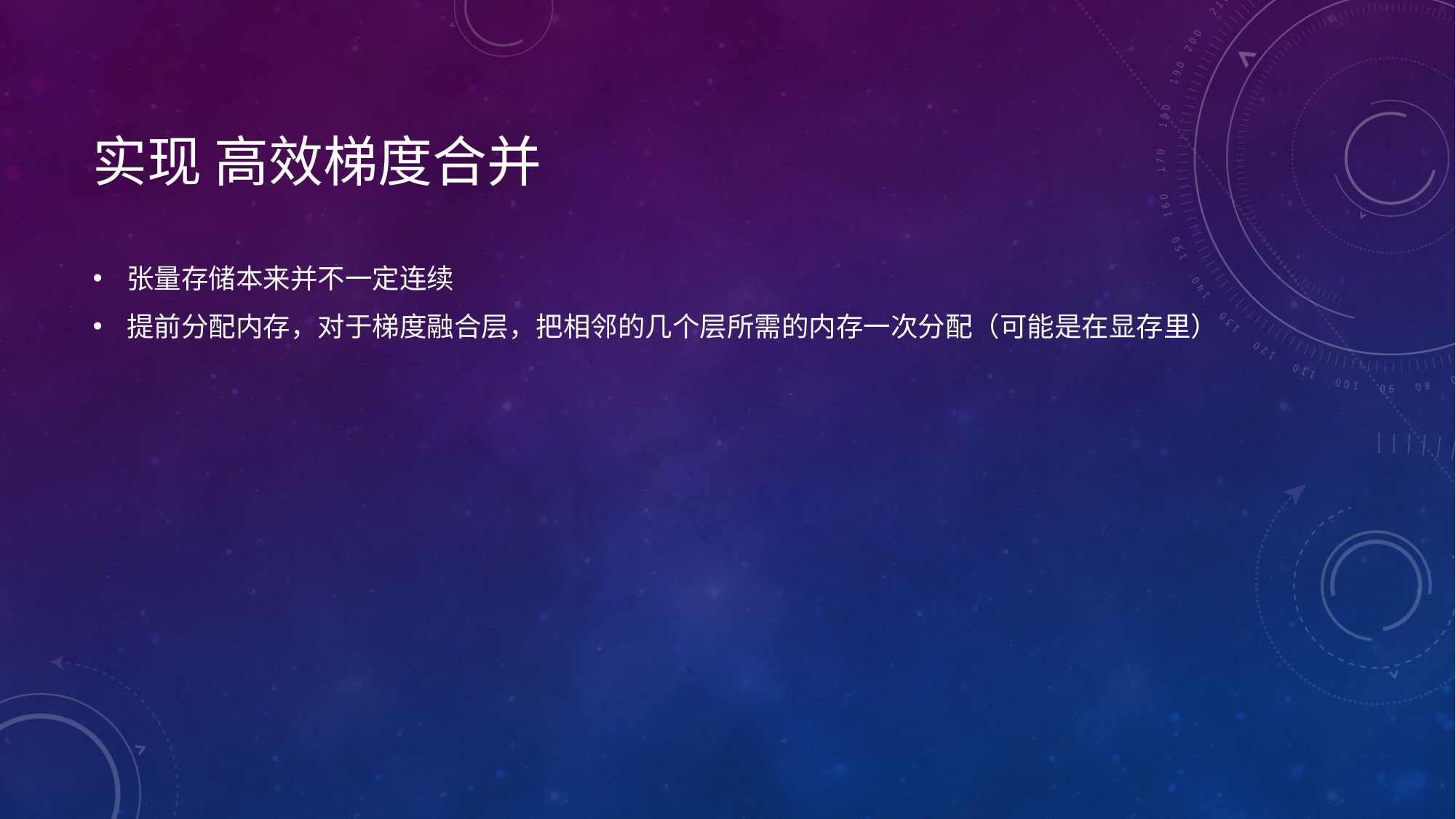

# 实现 高效梯度合并
张量存储本来并不一定连续
提前分配内存，对于梯度融合层，把相邻的几个层所需的内存一次分配（可能是在显存里）